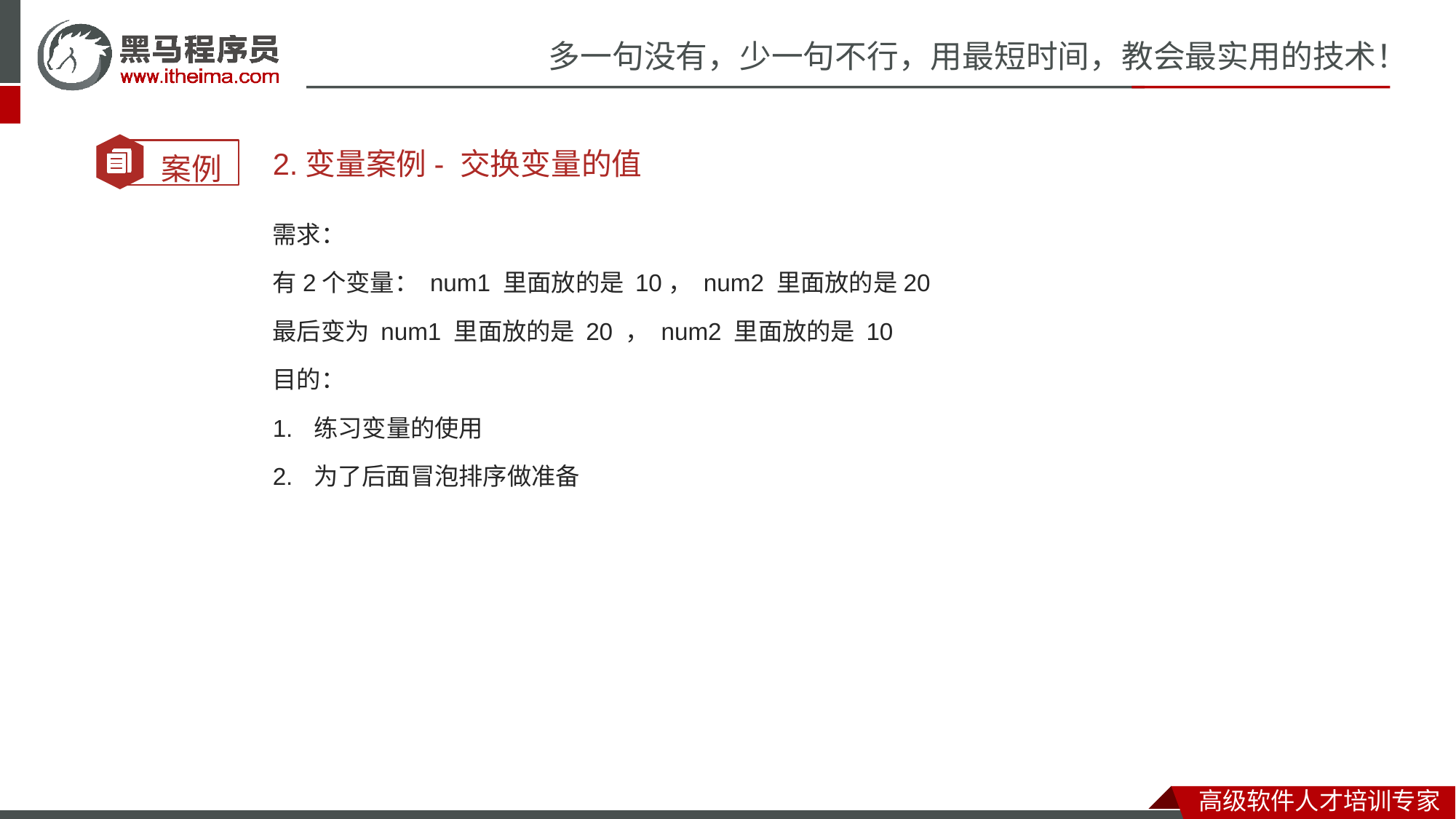

2.变量案例- 交换变量的值
需求：
有2个变量： num1 里面放的是 10， num2 里面放的是20
最后变为 num1 里面放的是 20 ， num2 里面放的是 10
目的：
练习变量的使用
为了后面冒泡排序做准备